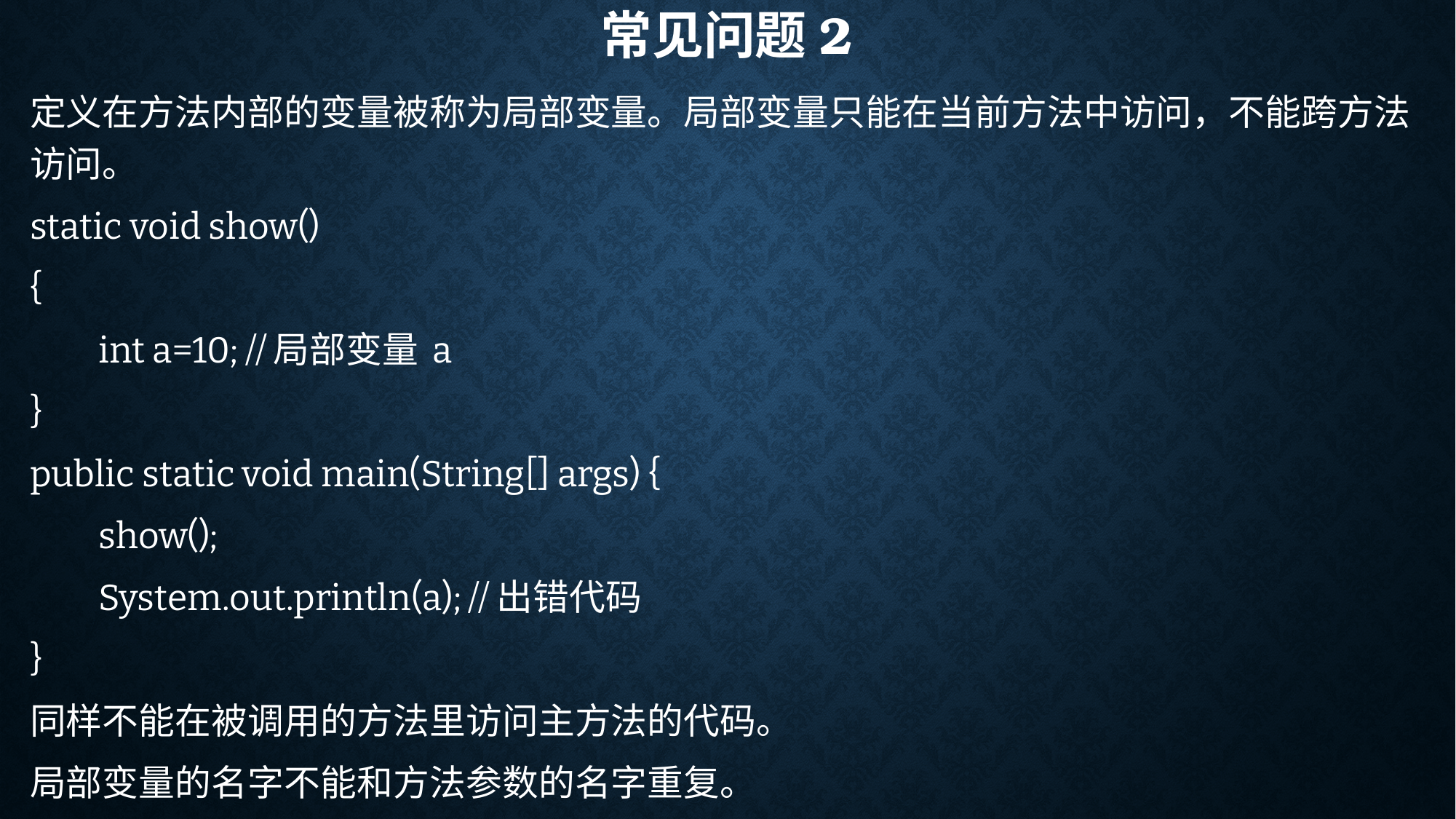

# 常见问题2
定义在方法内部的变量被称为局部变量。局部变量只能在当前方法中访问，不能跨方法访问。
static void show()
{
	int a=10; //局部变量 a
}
public static void main(String[] args) {
	show();
	System.out.println(a); //出错代码
}
同样不能在被调用的方法里访问主方法的代码。
局部变量的名字不能和方法参数的名字重复。